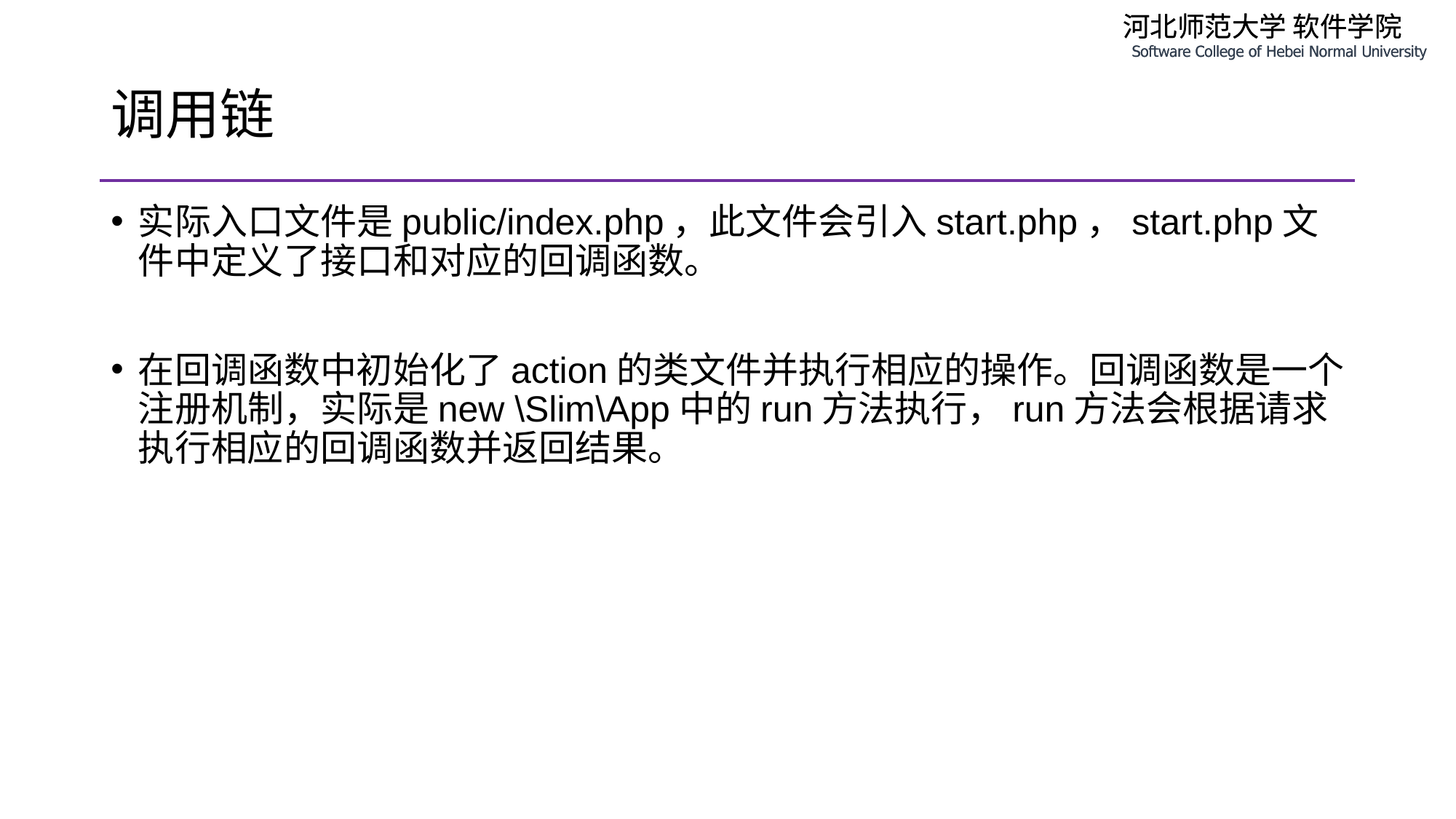

# 调用链
实际入口文件是public/index.php，此文件会引入start.php，start.php文件中定义了接口和对应的回调函数。

在回调函数中初始化了action的类文件并执行相应的操作。回调函数是一个注册机制，实际是new \Slim\App中的run方法执行，run方法会根据请求执行相应的回调函数并返回结果。